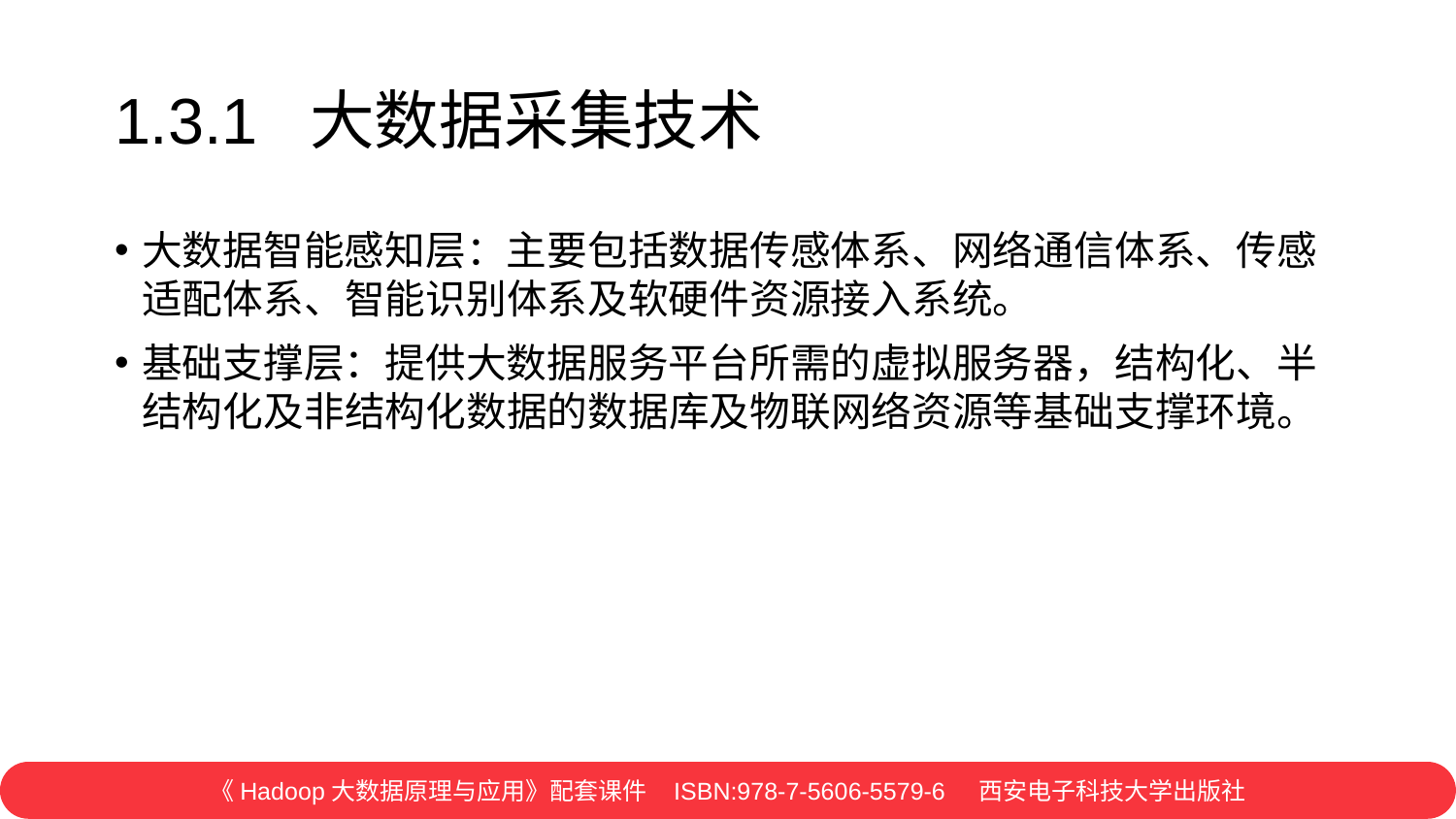

# 1.3.1  大数据采集技术
大数据智能感知层：主要包括数据传感体系、网络通信体系、传感适配体系、智能识别体系及软硬件资源接入系统。
基础支撑层：提供大数据服务平台所需的虚拟服务器，结构化、半结构化及非结构化数据的数据库及物联网络资源等基础支撑环境。